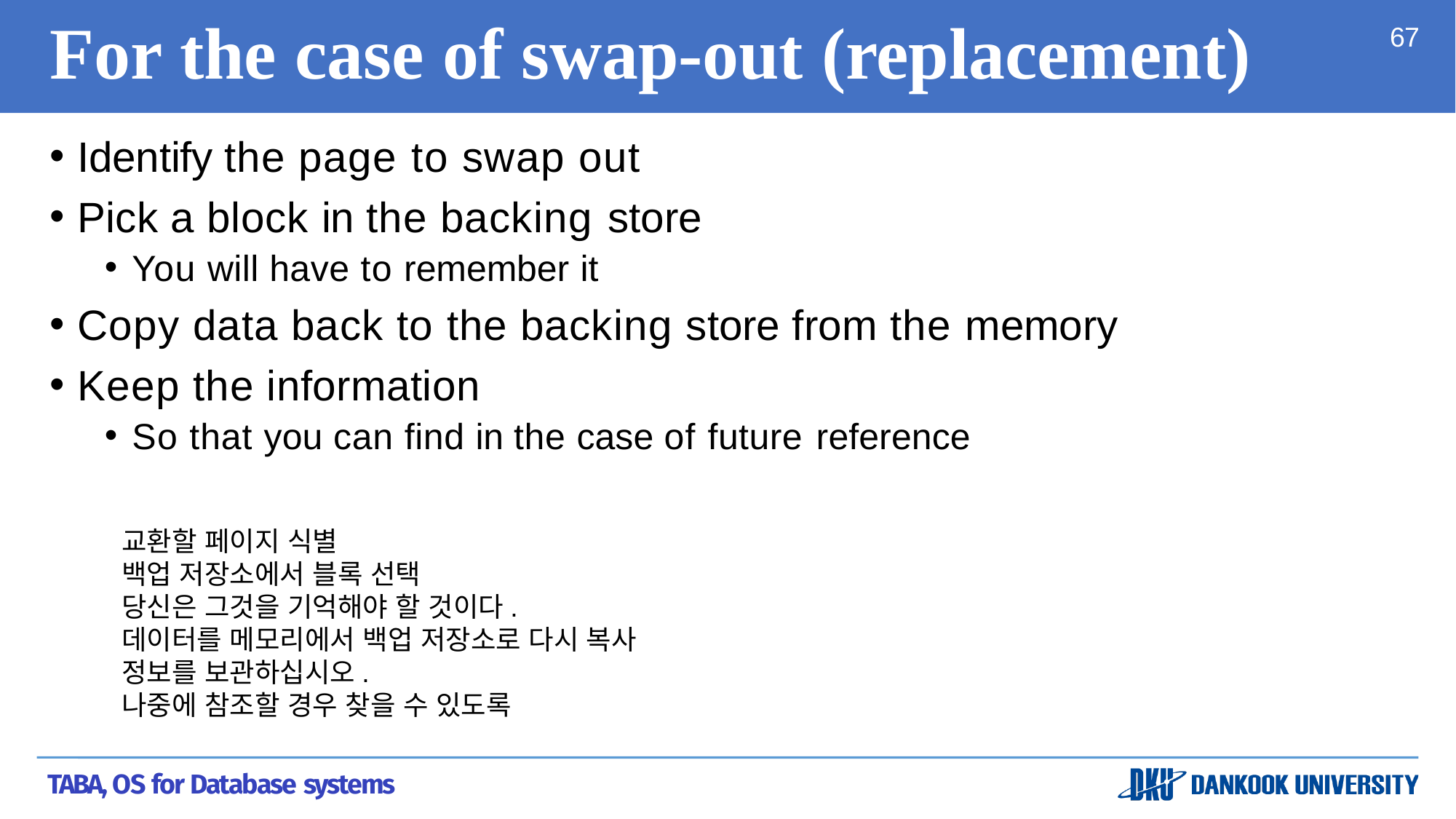

# For the case of swap-out (replacement)
67
Identify the page to swap out
Pick a block in the backing store
You will have to remember it
Copy data back to the backing store from the memory
Keep the information
So that you can find in the case of future reference
교환할 페이지 식별
백업 저장소에서 블록 선택
당신은 그것을 기억해야 할 것이다.
데이터를 메모리에서 백업 저장소로 다시 복사
정보를 보관하십시오.
나중에 참조할 경우 찾을 수 있도록
TABA, OS for Database systems